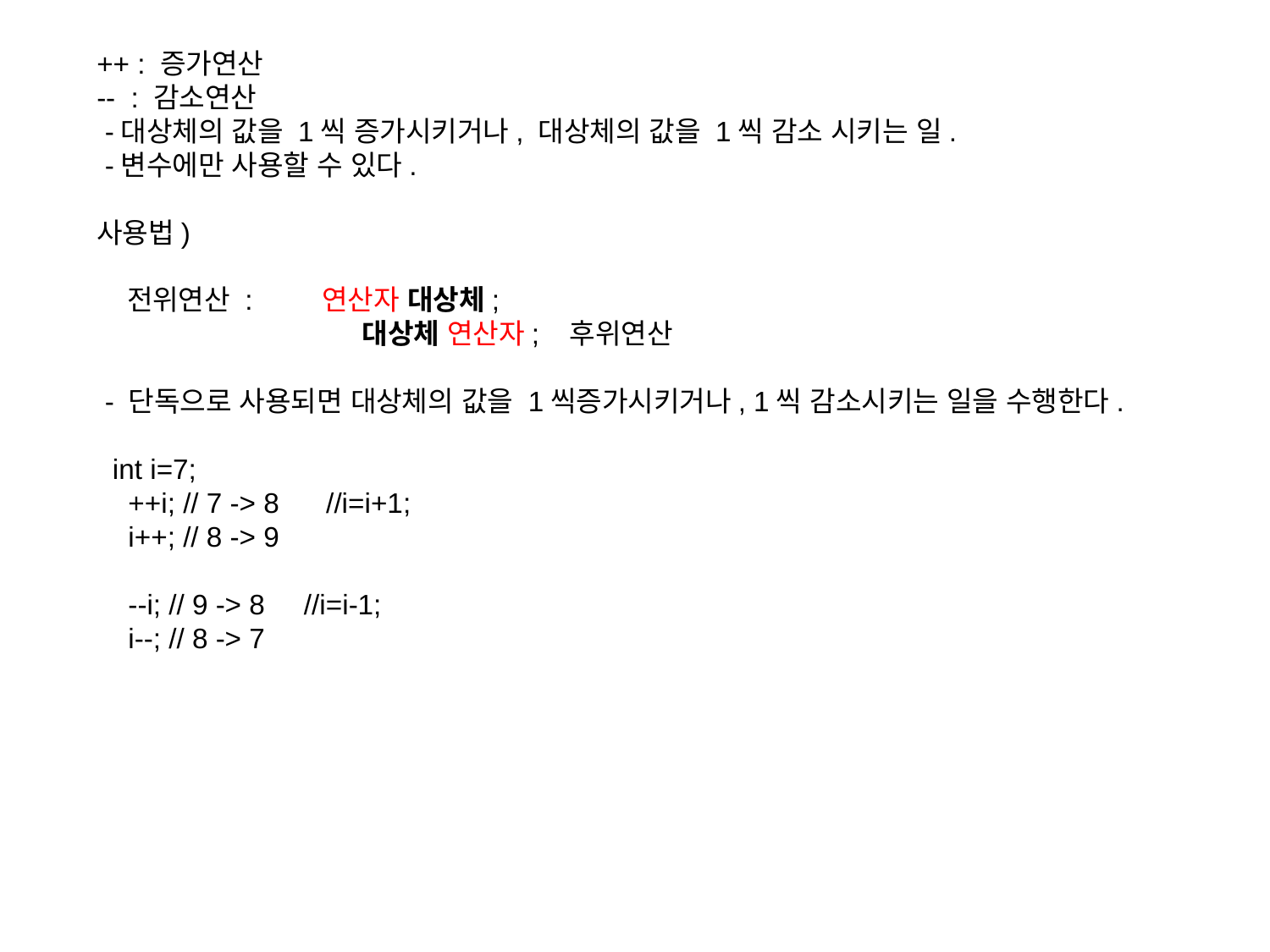

++ : 증가연산
--  : 감소연산
 -대상체의 값을 1씩 증가시키거나, 대상체의 값을 1씩 감소 시키는 일.
 -변수에만 사용할 수 있다.

사용법)

   전위연산 :        연산자 대상체;
                                 대상체 연산자;   후위연산

 - 단독으로 사용되면 대상체의 값을 1씩증가시키거나, 1씩 감소시키는 일을 수행한다.

  int i=7;
    ++i; // 7 -> 8      //i=i+1;
    i++; // 8 -> 9

    --i; // 9 -> 8     //i=i-1;
    i--; // 8 -> 7